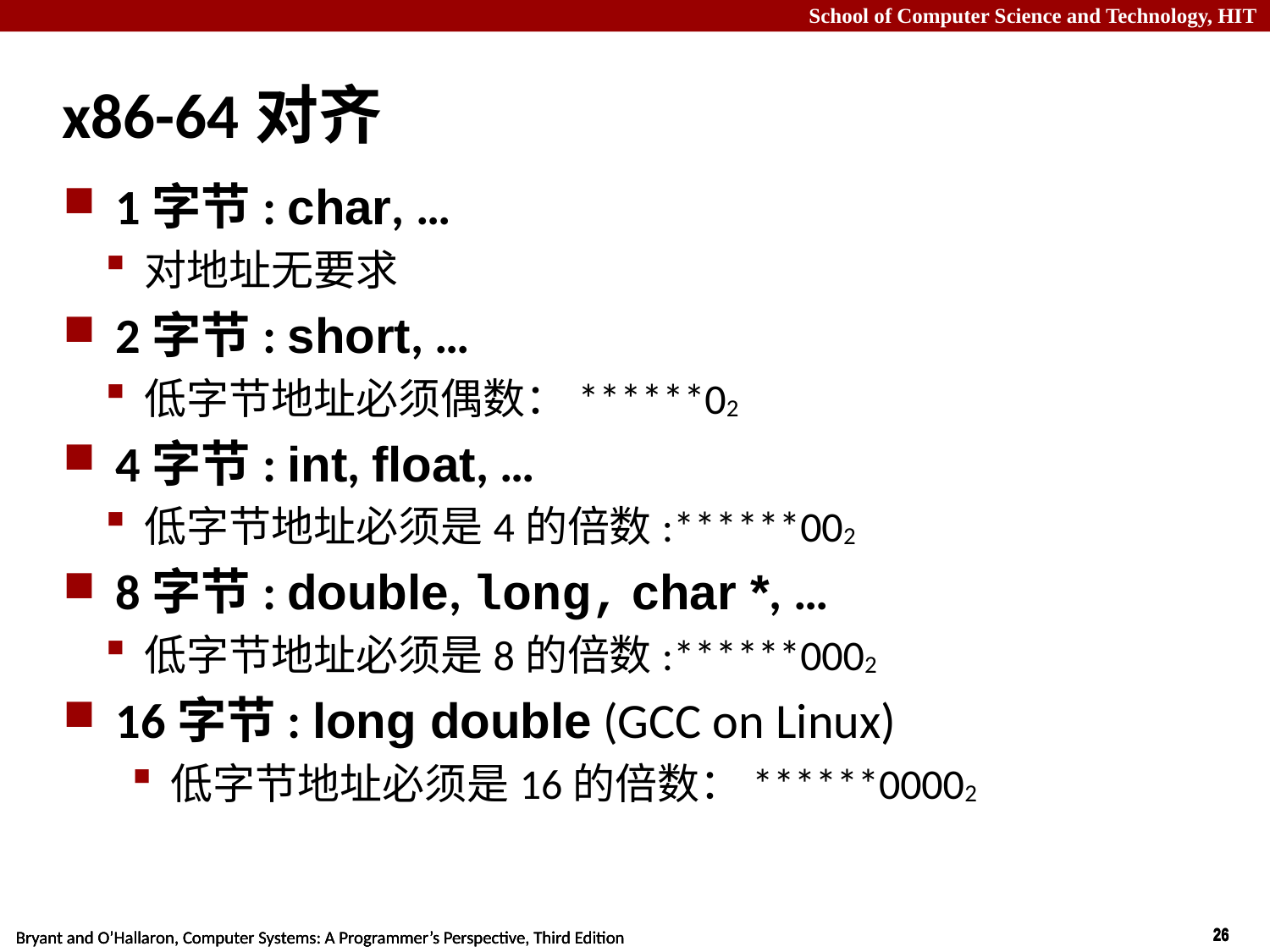

# x86-64对齐
1字节: char, …
对地址无要求
2字节: short, …
低字节地址必须偶数：******02
4字节: int, float, …
低字节地址必须是4的倍数:******002
8字节: double, long, char *, …
低字节地址必须是8的倍数:******0002
16字节: long double (GCC on Linux)
低字节地址必须是16的倍数：******00002